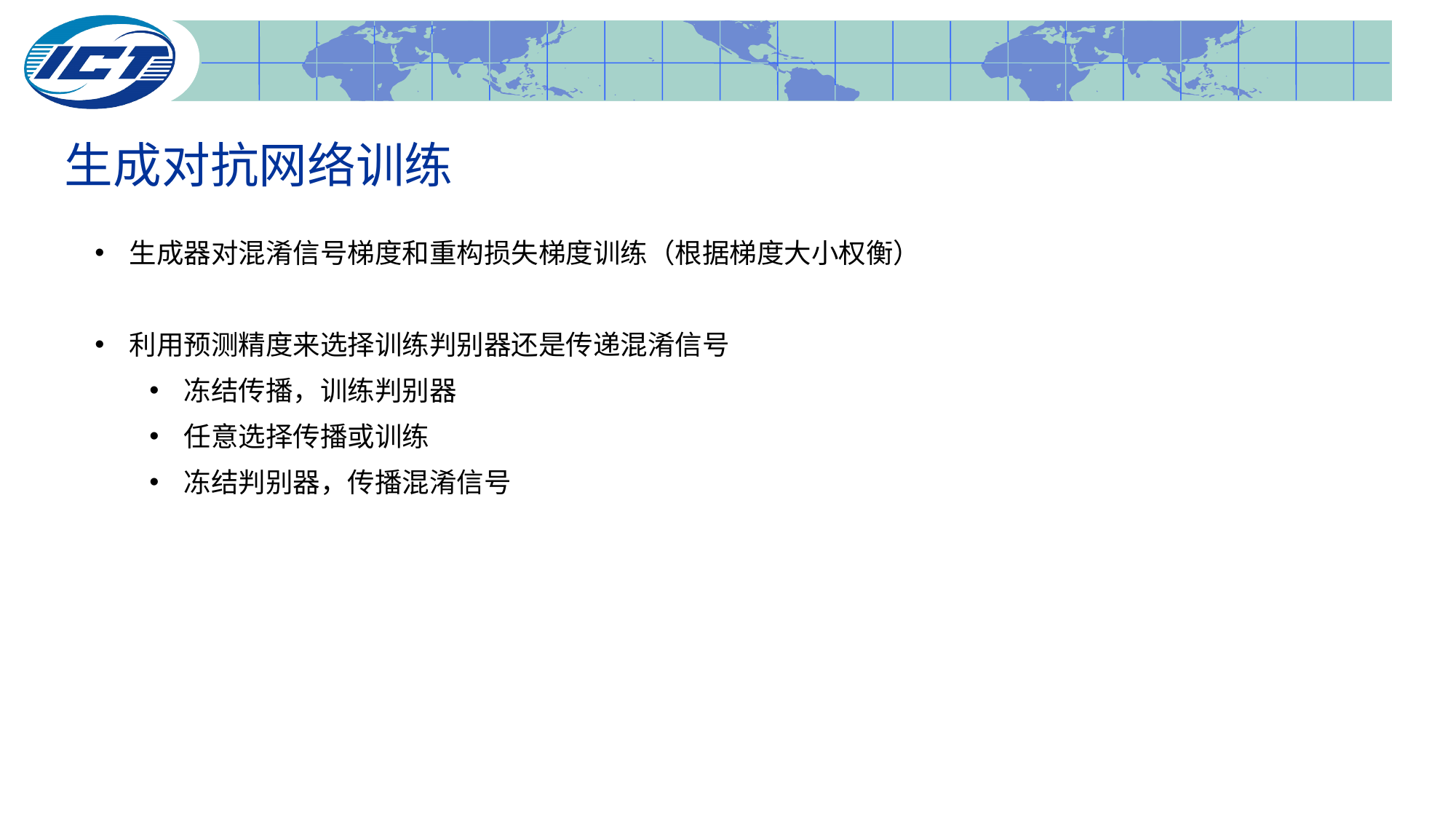

# 生成对抗网络训练
生成器对混淆信号梯度和重构损失梯度训练（根据梯度大小权衡）

利用预测精度来选择训练判别器还是传递混淆信号
冻结传播，训练判别器
任意选择传播或训练
冻结判别器，传播混淆信号
13